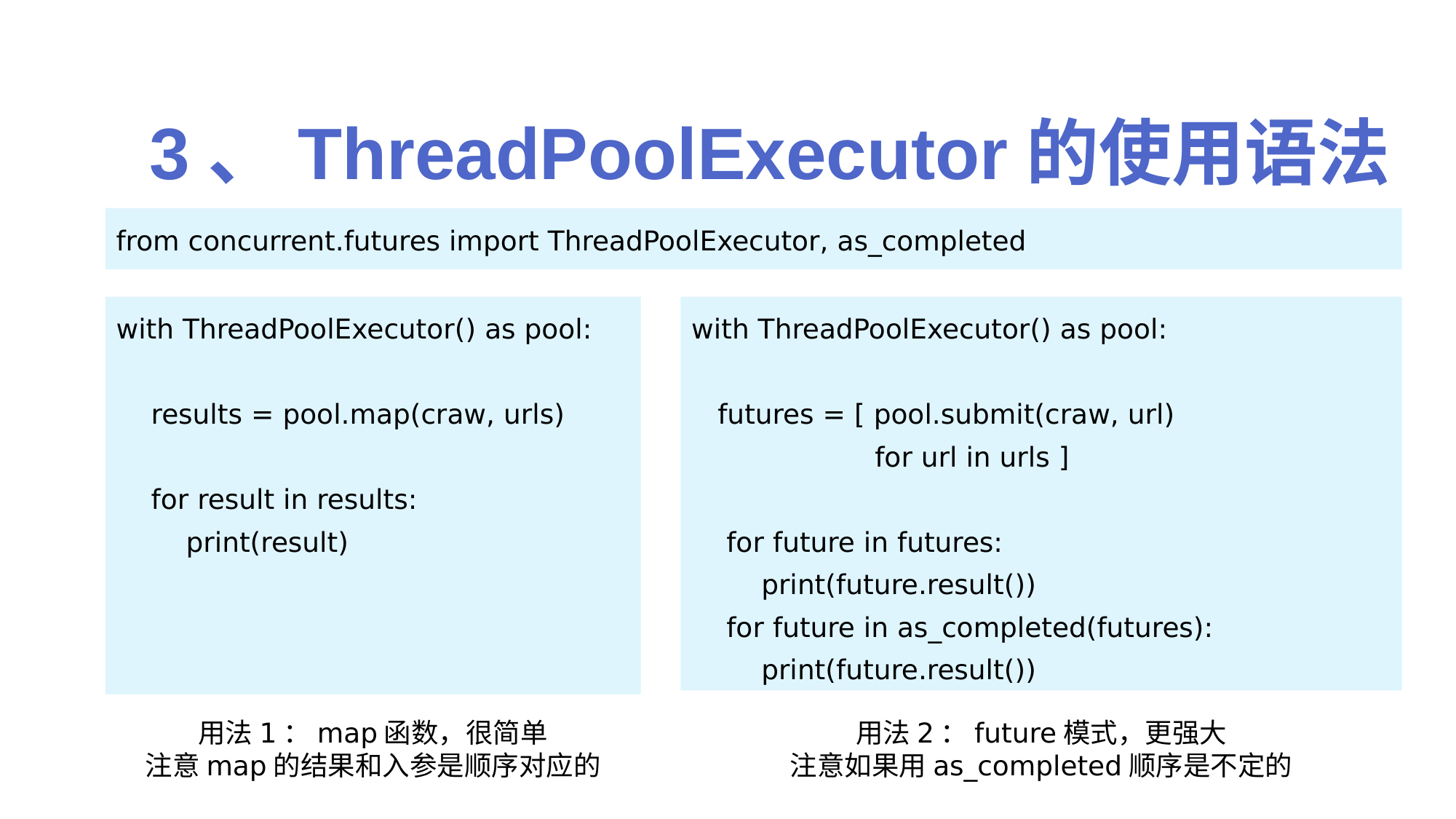

3、ThreadPoolExecutor的使用语法
from concurrent.futures import ThreadPoolExecutor, as_completed
with ThreadPoolExecutor() as pool:

    results = pool.map(craw, urls)

    for result in results:
        print(result)
with ThreadPoolExecutor() as pool:

   futures = [ pool.submit(craw, url)
                     for url in urls ]

    for future in futures:
        print(future.result())
    for future in as_completed(futures):
        print(future.result())
用法1：map函数，很简单
注意map的结果和入参是顺序对应的
用法2：future模式，更强大
注意如果用as_completed顺序是不定的